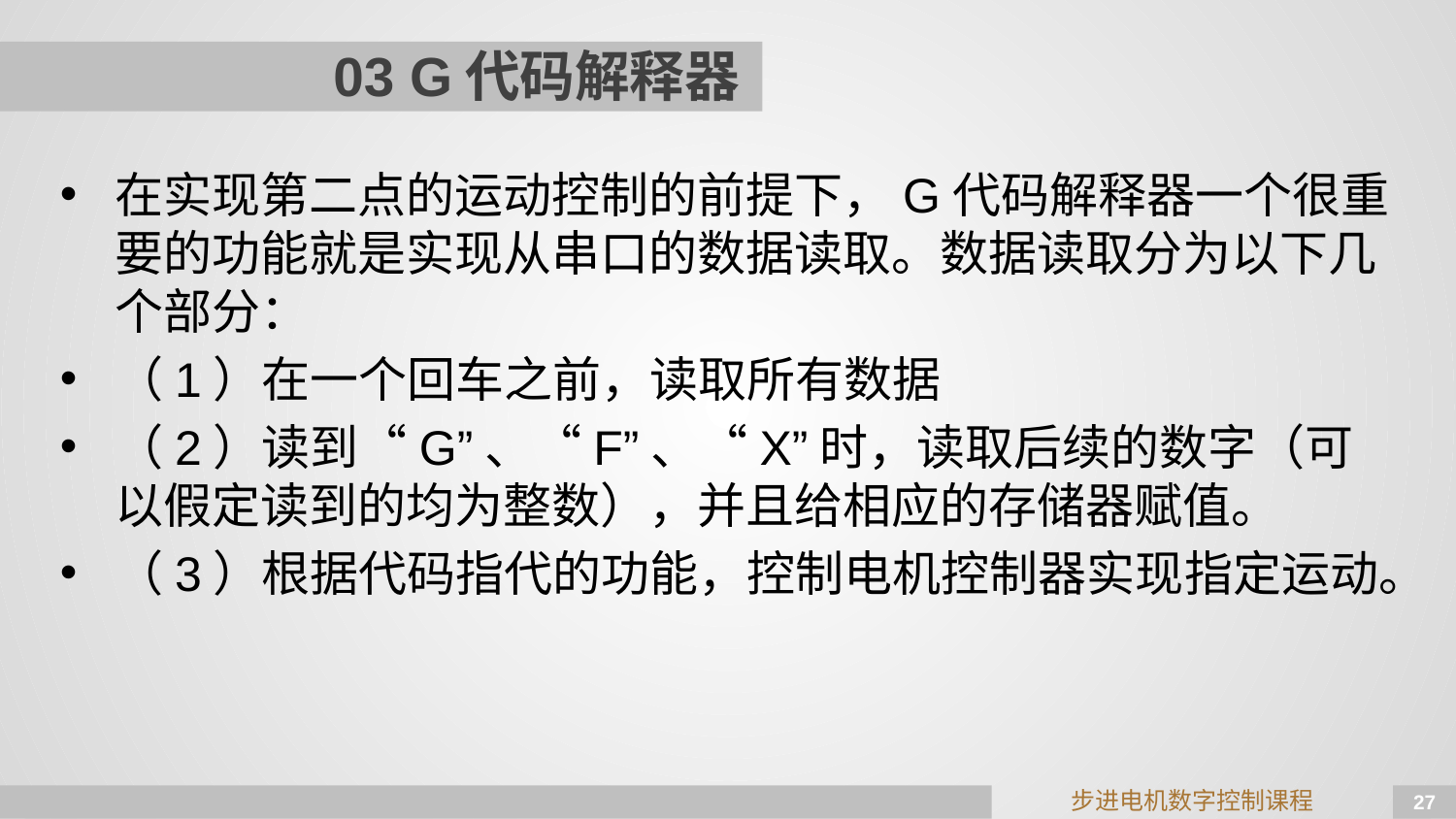

# 03 G代码解释器
在实现第二点的运动控制的前提下，G代码解释器一个很重要的功能就是实现从串口的数据读取。数据读取分为以下几个部分：
（1）在一个回车之前，读取所有数据
（2）读到“G”、“F”、“X”时，读取后续的数字（可以假定读到的均为整数），并且给相应的存储器赋值。
（3）根据代码指代的功能，控制电机控制器实现指定运动。